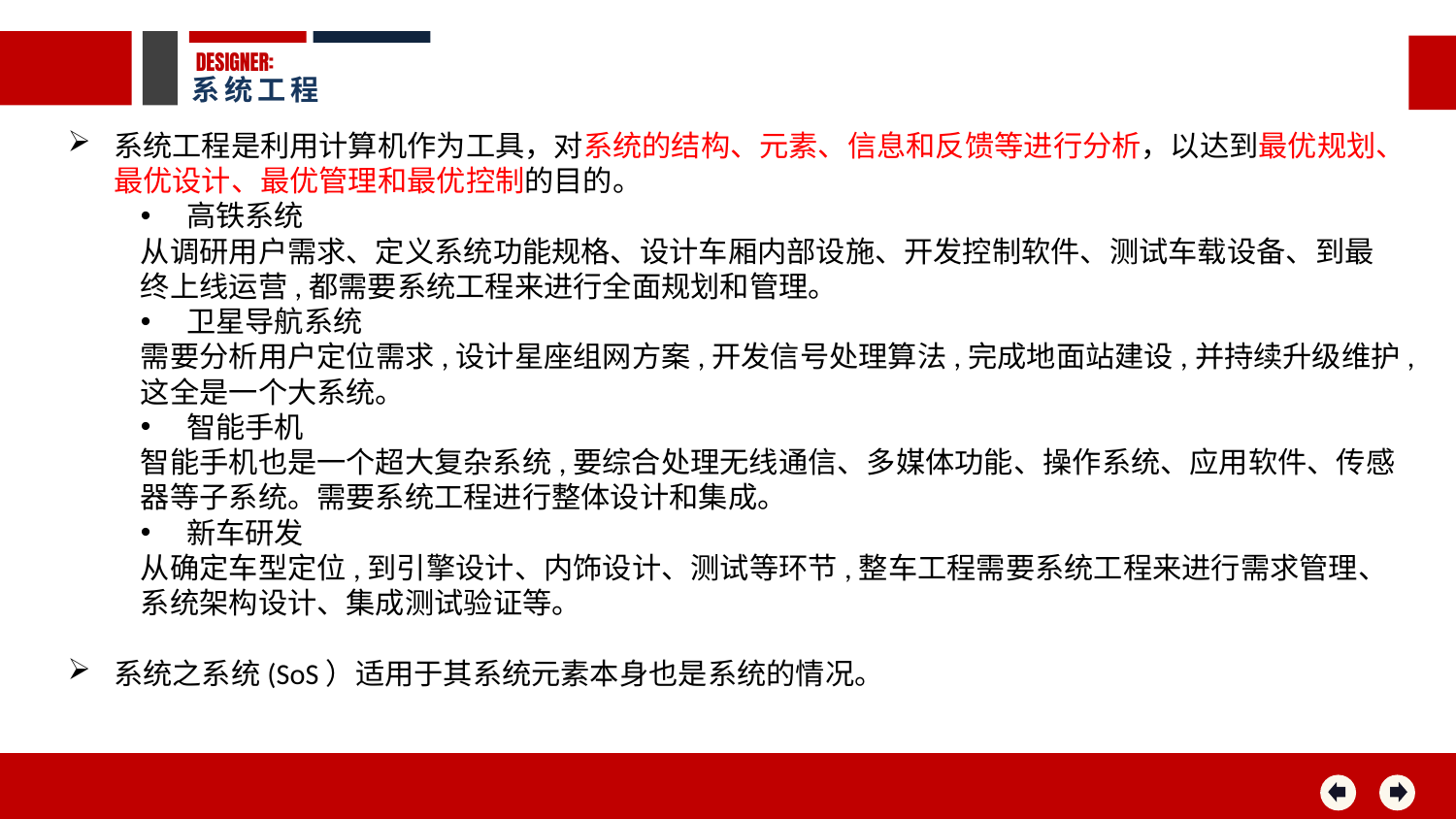

DESIGNER:
系统工程
系统工程是利用计算机作为工具，对系统的结构、元素、信息和反馈等进行分析，以达到最优规划、最优设计、最优管理和最优控制的目的。
高铁系统
从调研用户需求、定义系统功能规格、设计车厢内部设施、开发控制软件、测试车载设备、到最终上线运营,都需要系统工程来进行全面规划和管理。
卫星导航系统
需要分析用户定位需求,设计星座组网方案,开发信号处理算法,完成地面站建设,并持续升级维护,这全是一个大系统。
智能手机
智能手机也是一个超大复杂系统,要综合处理无线通信、多媒体功能、操作系统、应用软件、传感器等子系统。需要系统工程进行整体设计和集成。
新车研发
从确定车型定位,到引擎设计、内饰设计、测试等环节,整车工程需要系统工程来进行需求管理、系统架构设计、集成测试验证等。

系统之系统(SoS）适用于其系统元素本身也是系统的情况。